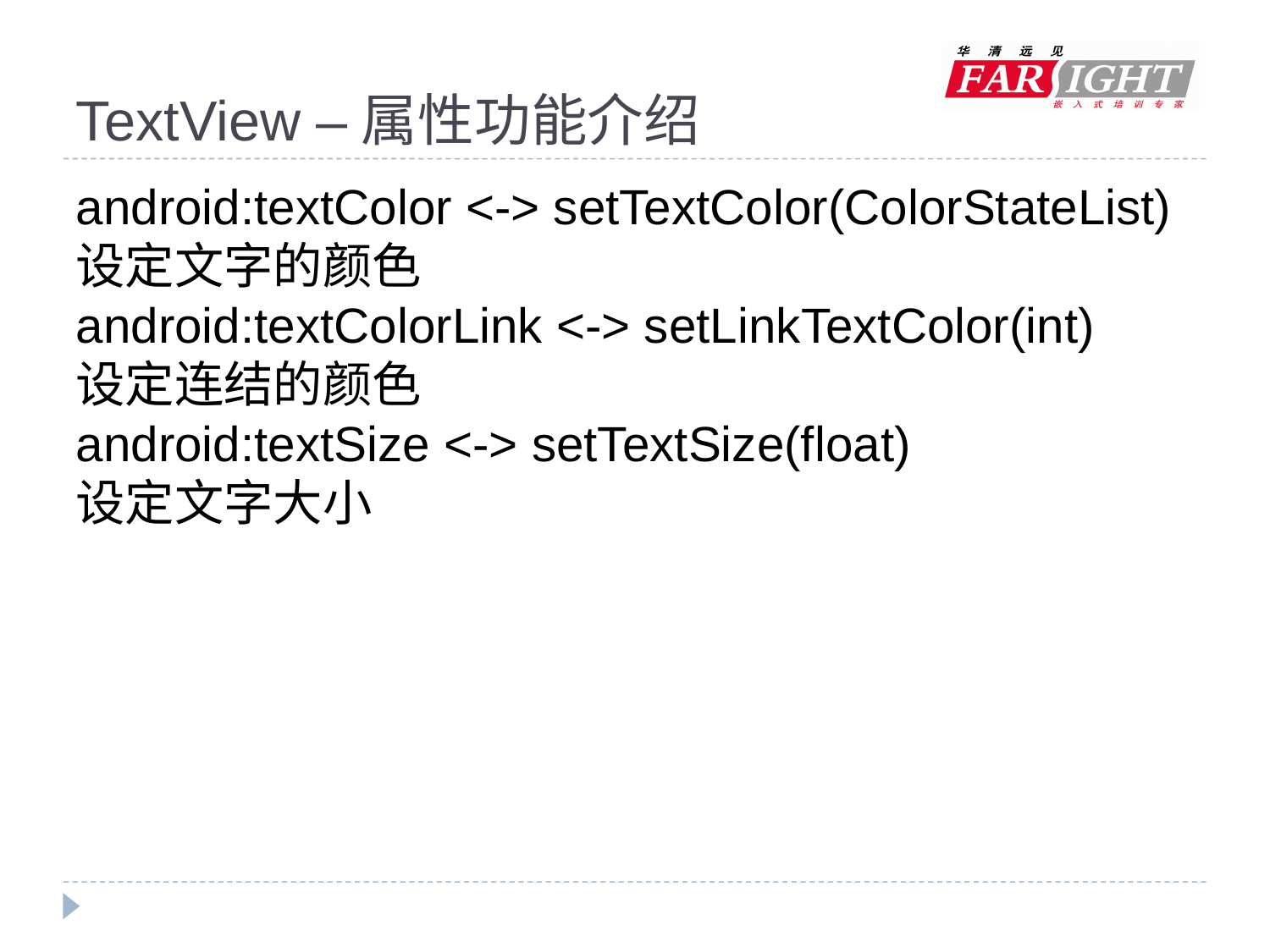

# TextView –属性功能介绍
android:textColor <-> setTextColor(ColorStateList)
设定文字的颜色
android:textColorLink <-> setLinkTextColor(int)
设定连结的颜色
android:textSize <-> setTextSize(float)
设定文字大小